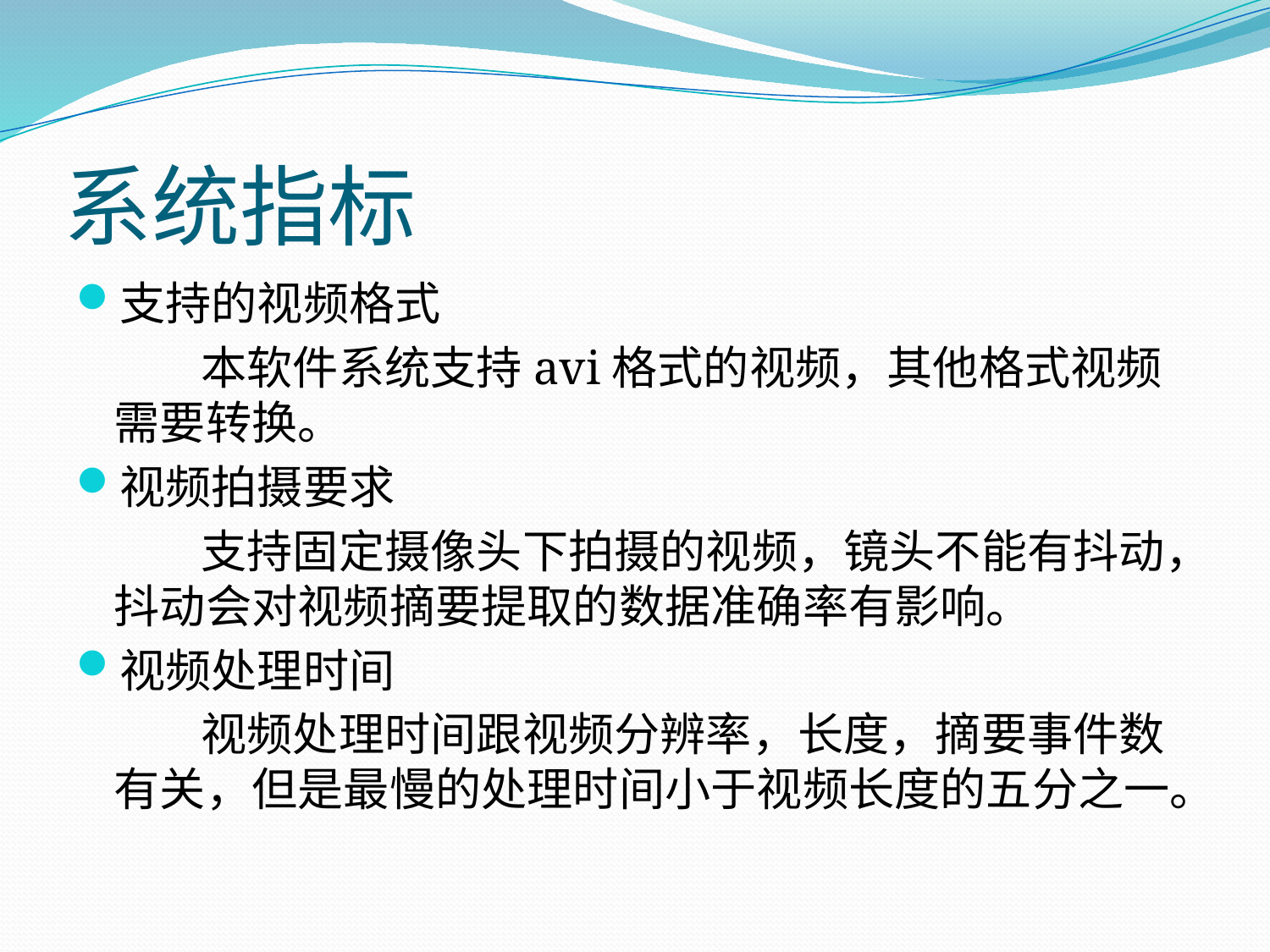

# 系统指标
支持的视频格式
           本软件系统支持avi格式的视频，其他格式视频需要转换。
视频拍摄要求
           支持固定摄像头下拍摄的视频，镜头不能有抖动，抖动会对视频摘要提取的数据准确率有影响。
视频处理时间
           视频处理时间跟视频分辨率，长度，摘要事件数有关，但是最慢的处理时间小于视频长度的五分之一。